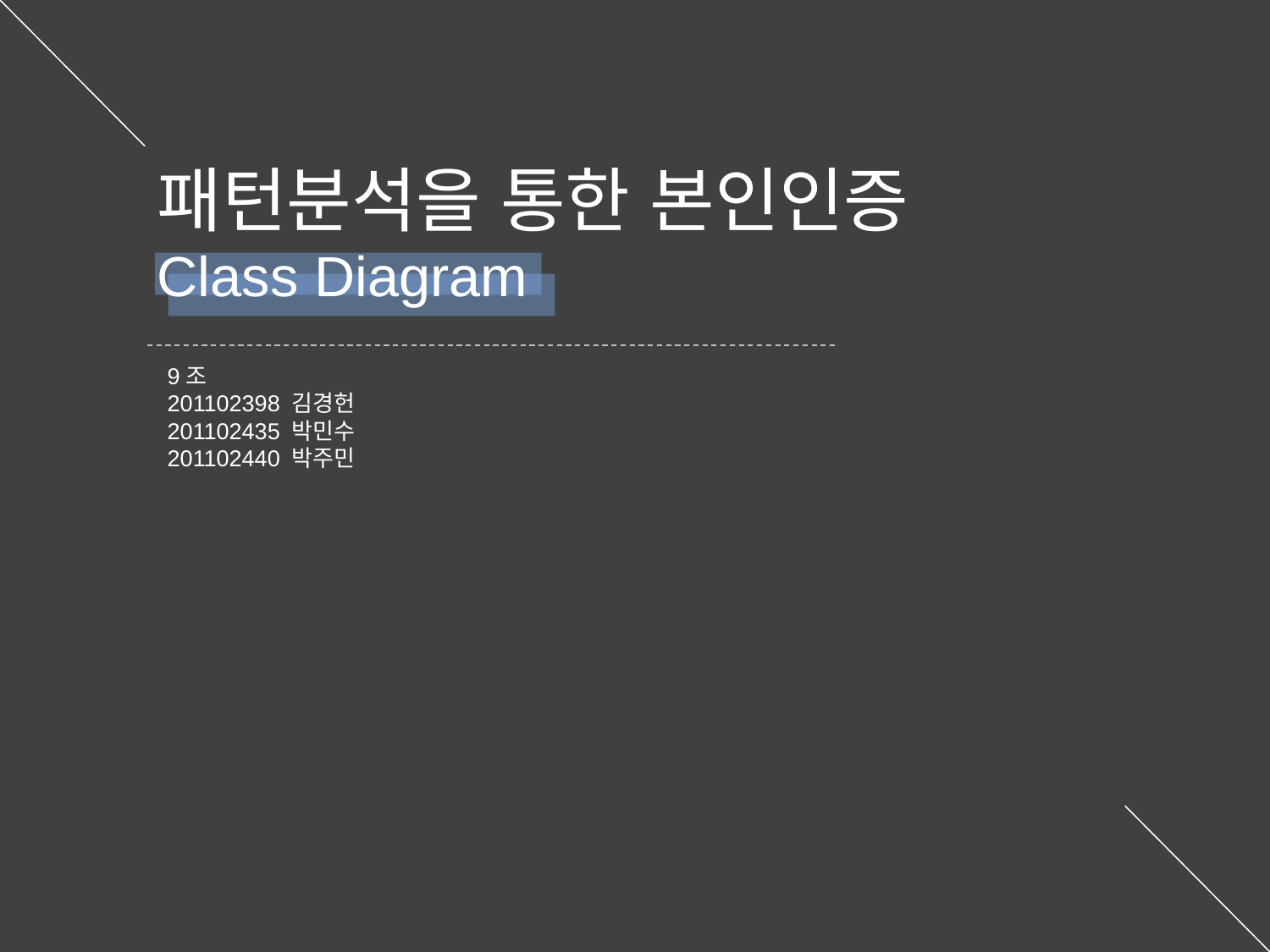

패턴분석을 통한 본인인증
Class Diagram

9조
201102398 김경헌
201102435 박민수
201102440 박주민